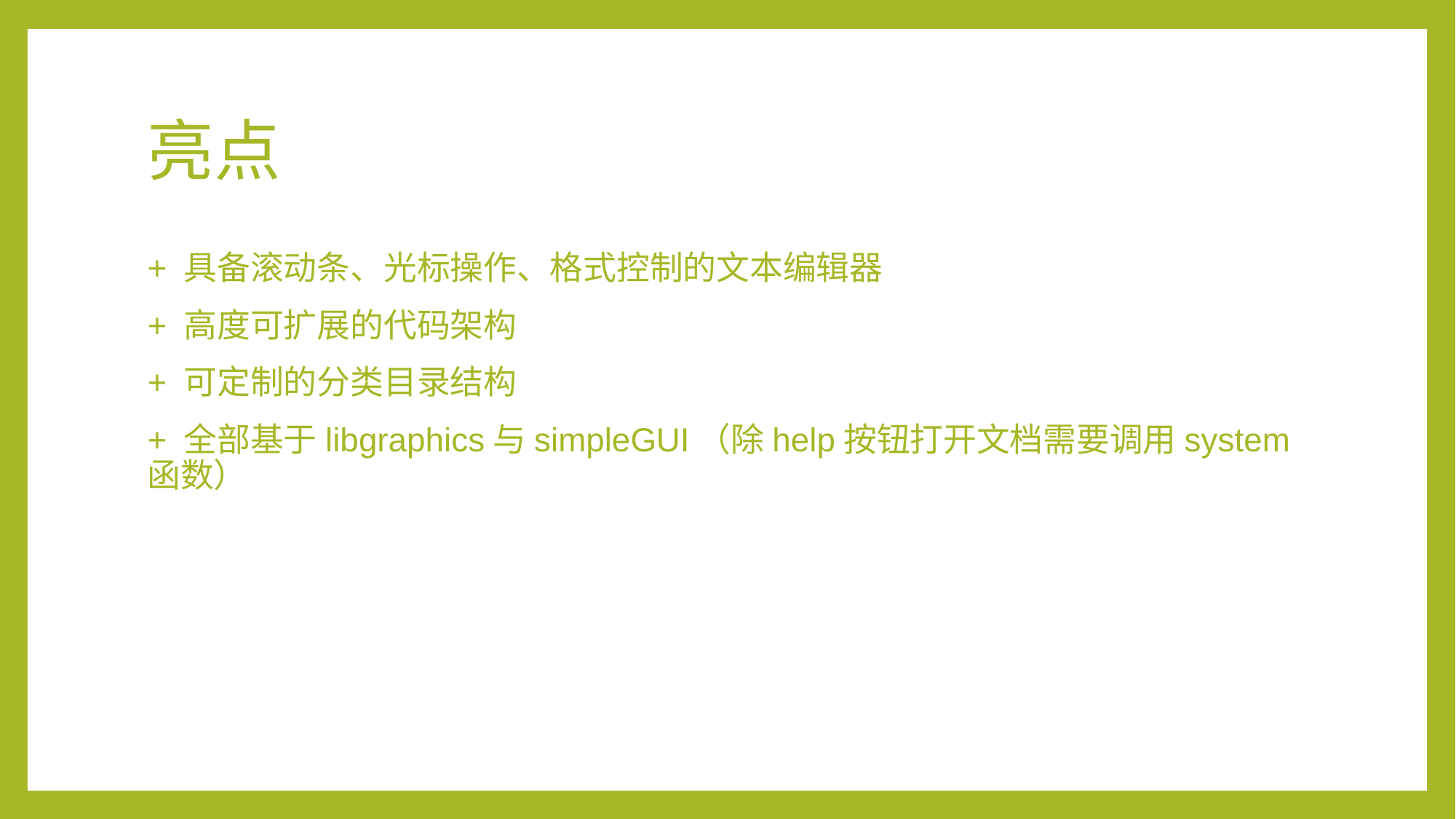

# 亮点
+ 具备滚动条、光标操作、格式控制的文本编辑器
+ 高度可扩展的代码架构
+ 可定制的分类目录结构
+ 全部基于libgraphics与simpleGUI（除help按钮打开文档需要调用system函数）